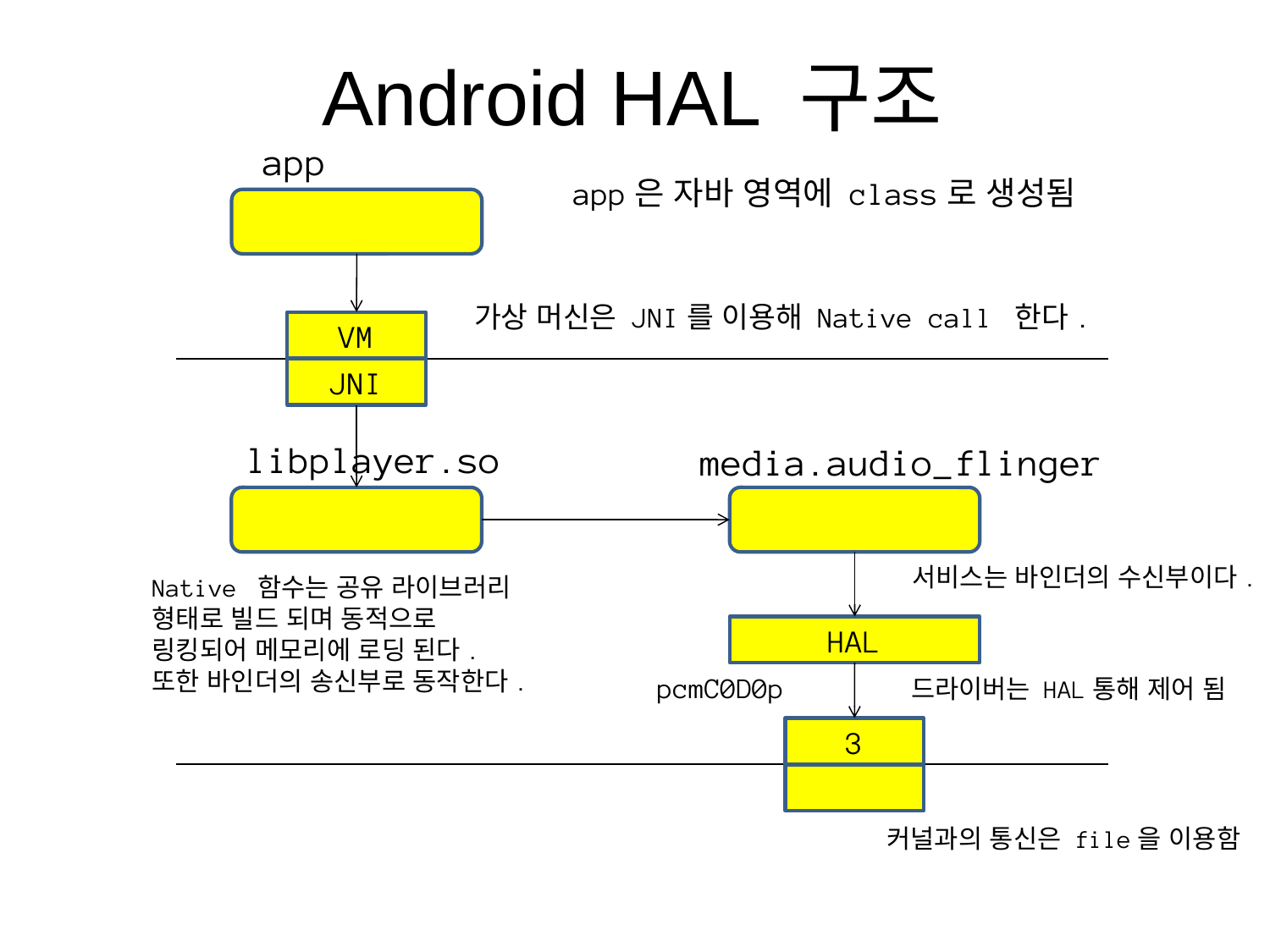

# Android HAL 구조
app
app은 자바 영역에 class로 생성됨

가상 머신은 JNI를 이용해 Native call 한다.
VM
JNI
libplayer.so
media.audio_flinger

서비스는 바인더의 수신부이다.
Native 함수는 공유 라이브러리
형태로 빌드 되며 동적으로
링킹되어 메모리에 로딩 된다.
또한 바인더의 송신부로 동작한다.
HAL
pcmC0D0p
드라이버는 HAL통해 제어 됨
3

커널과의 통신은 file을 이용함